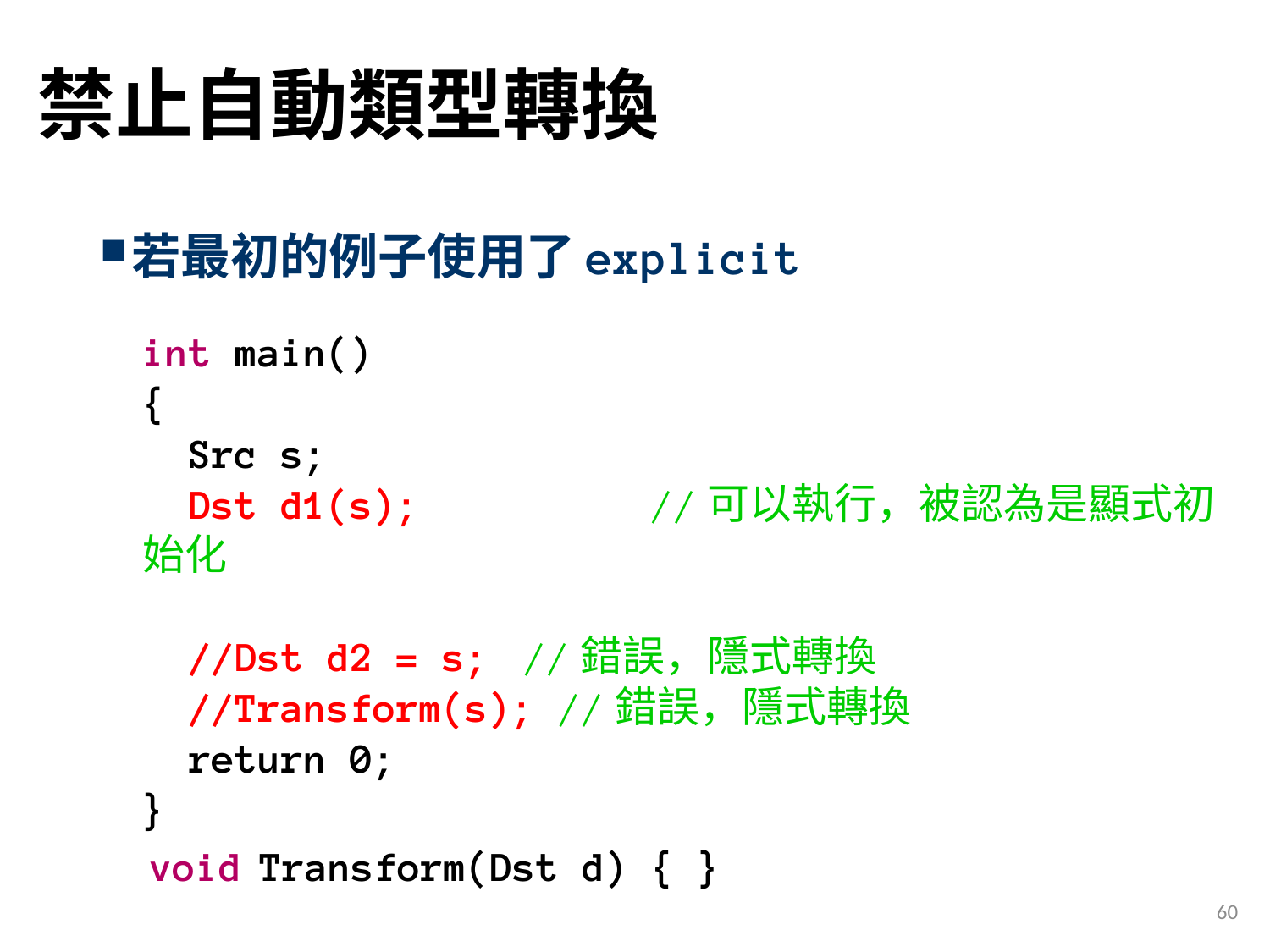

# 禁止自動類型轉換
若最初的例子使用了explicit
int main()
{
  Src s;
  Dst d1(s);		//可以執行，被認為是顯式初始化

  //Dst d2 = s; 	//錯誤，隱式轉換
  //Transform(s); //錯誤，隱式轉換
  return 0;
}
void Transform(Dst d) { }
60